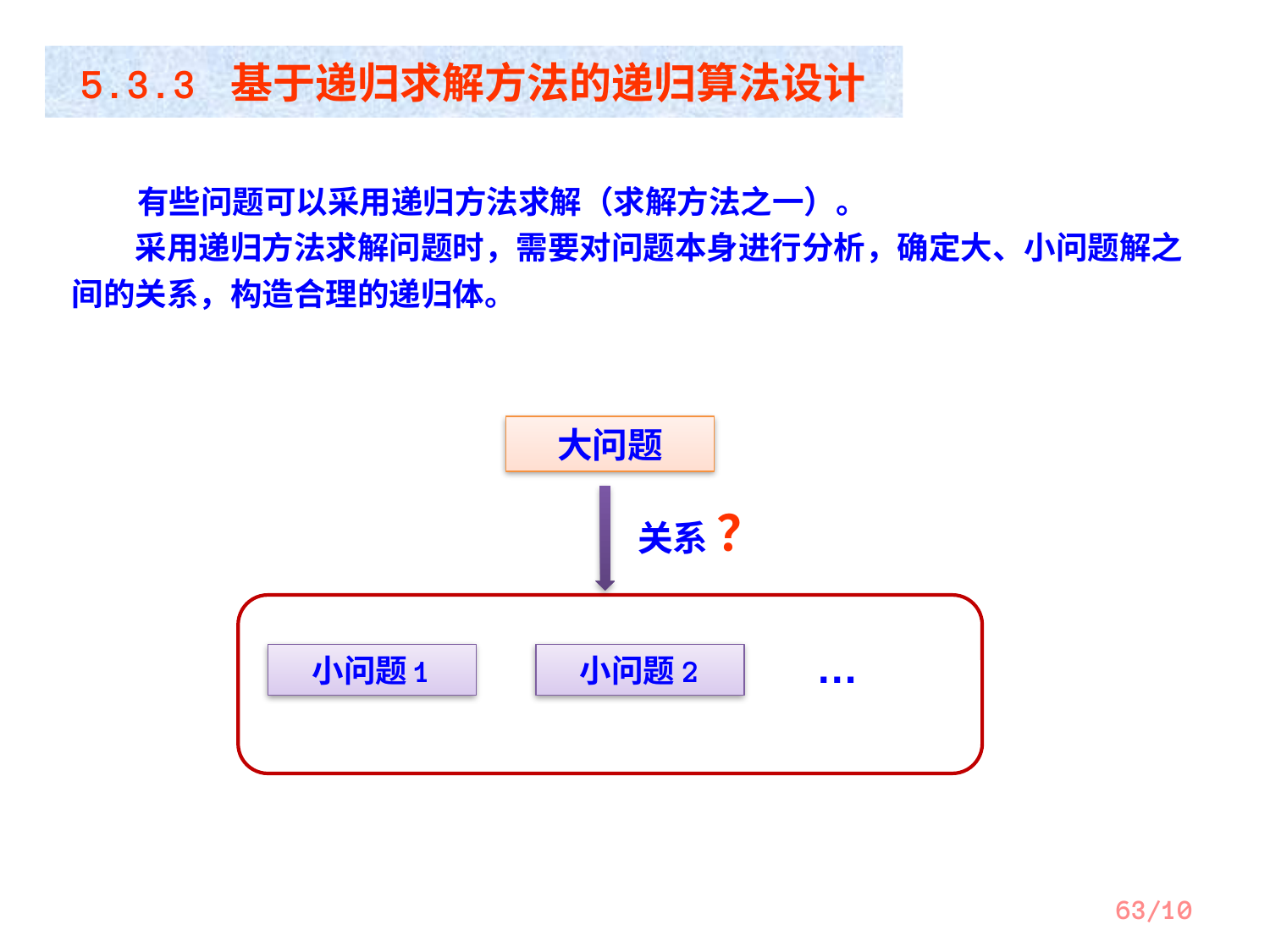

5.3.3 基于递归求解方法的递归算法设计
        有些问题可以采用递归方法求解（求解方法之一）。
　　采用递归方法求解问题时，需要对问题本身进行分析，确定大、小问题解之间的关系，构造合理的递归体。
大问题

关系 ？

…
小问题1
小问题2
63/10